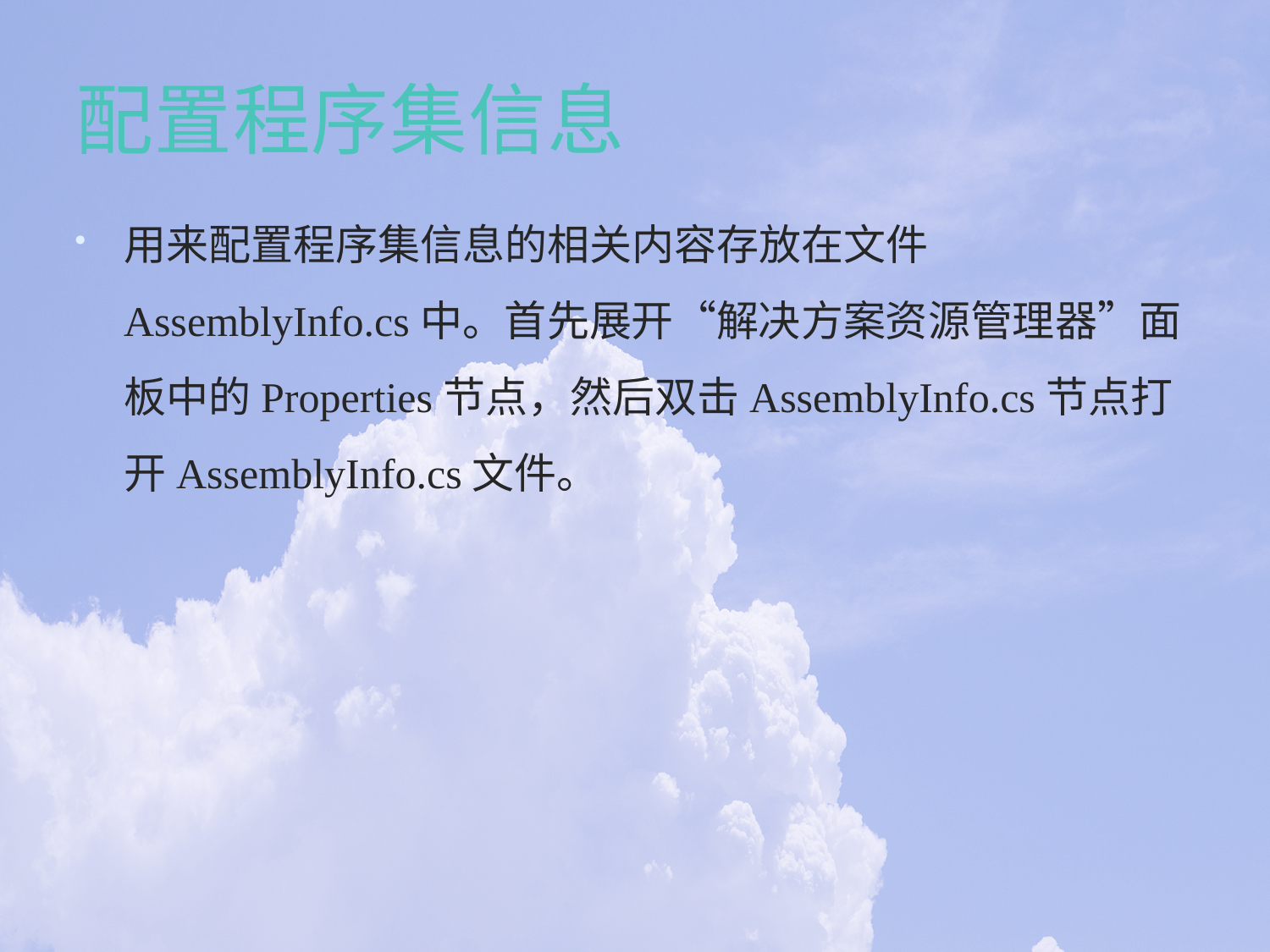

# 配置程序集信息
用来配置程序集信息的相关内容存放在文件AssemblyInfo.cs中。首先展开“解决方案资源管理器”面板中的Properties节点，然后双击AssemblyInfo.cs节点打开AssemblyInfo.cs文件。